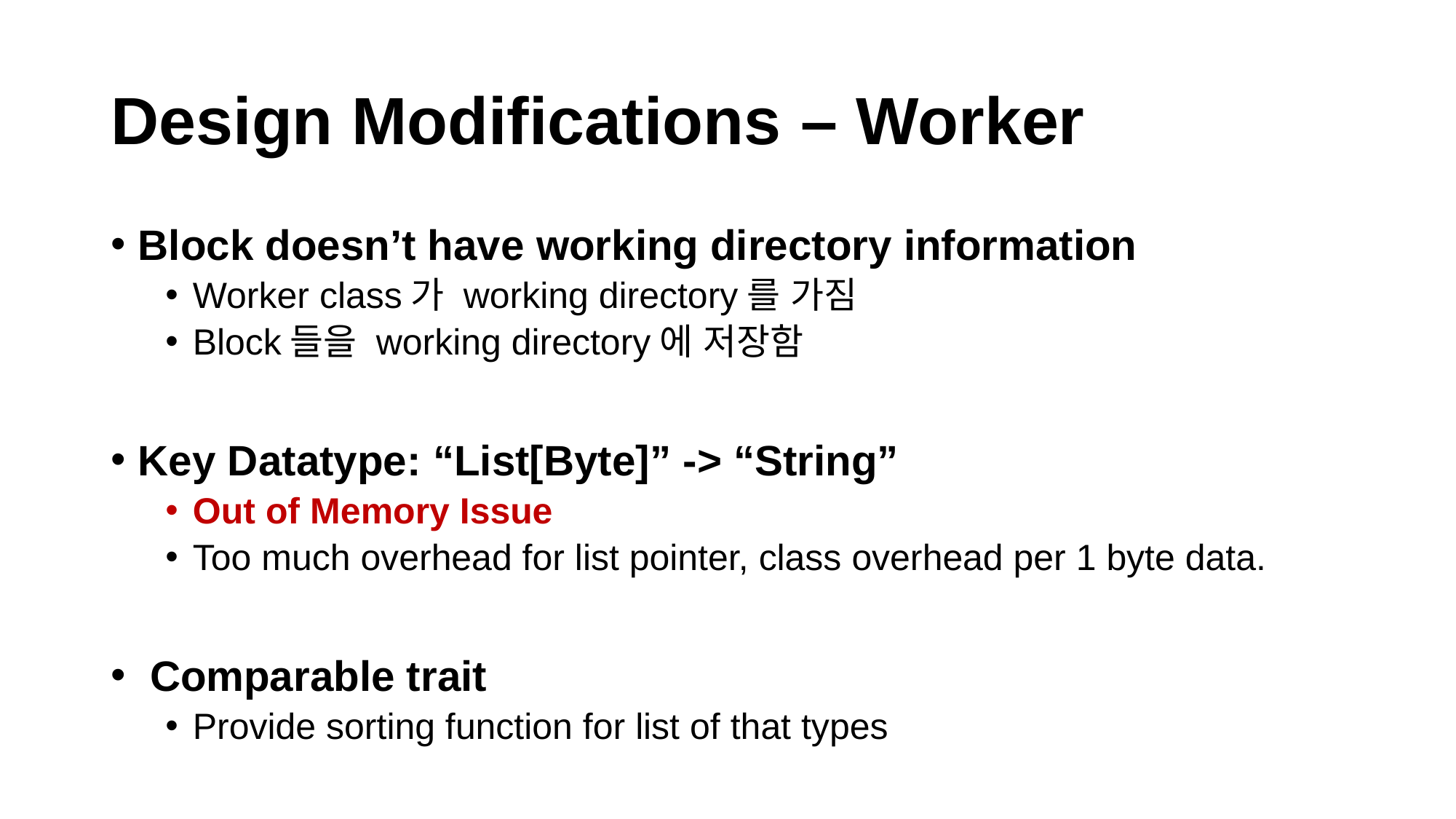

# Design Modifications – Worker
Block doesn’t have working directory information
Worker class가 working directory를 가짐
Block들을 working directory에 저장함

Key Datatype: “List[Byte]” -> “String”
Out of Memory Issue
Too much overhead for list pointer, class overhead per 1 byte data.

 Comparable trait
Provide sorting function for list of that types